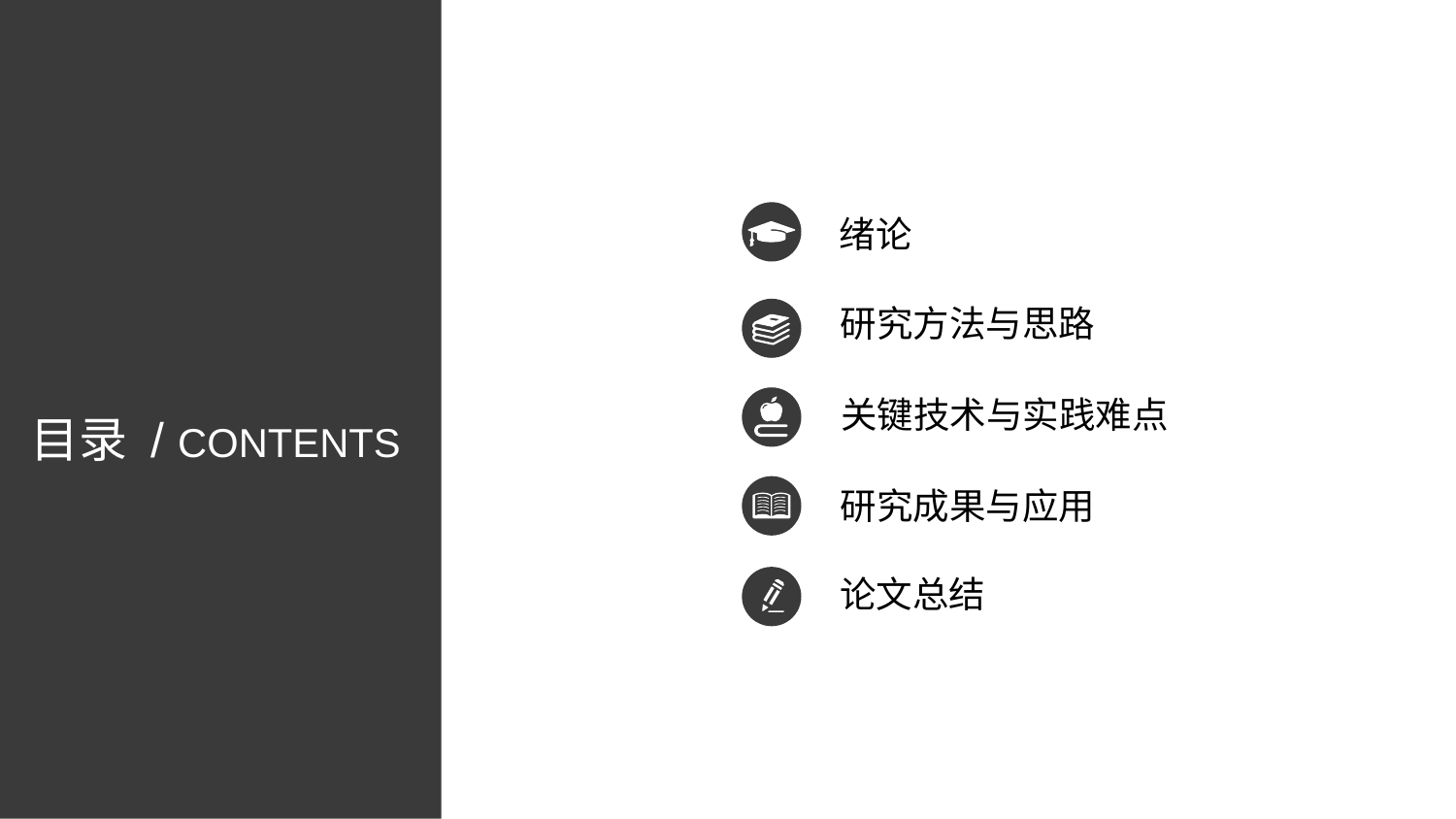

绪论
研究方法与思路

关键技术与实践难点

目录 / CONTENTS
研究成果与应用

论文总结